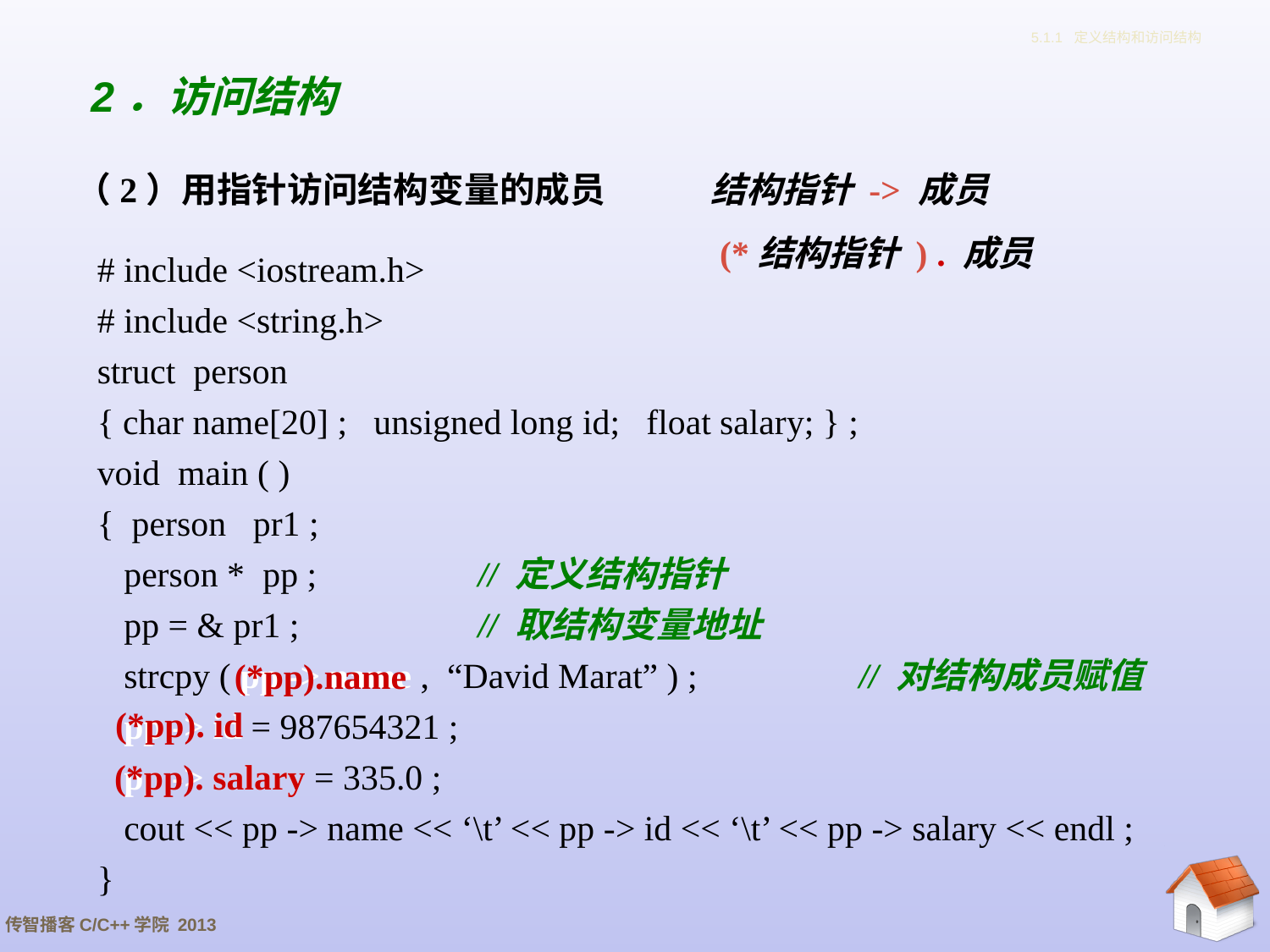

# 5.1.1  定义结构和访问结构
2．访问结构
（2）用指针访问结构变量的成员	结构指针 -> 成员
					 (*结构指针 ) . 成员
# include <iostream.h>
# include <string.h>
struct  person
{ char name[20] ;   unsigned long id;   float salary; } ;
void  main ( )
{  person   pr1 ;
   person *  pp ;		// 定义结构指针
   pp = & pr1 ;		// 取结构变量地址
   strcpy ( pp -> name ,  “David Marat” ) ;		// 对结构成员赋值
   pp -> id = 987654321 ;
   pp -> salary = 335.0 ;
   cout << pp -> name << ‘\t’ << pp -> id << ‘\t’ << pp -> salary << endl ;
}
(*pp).name
 (*pp). id
(*pp). salary